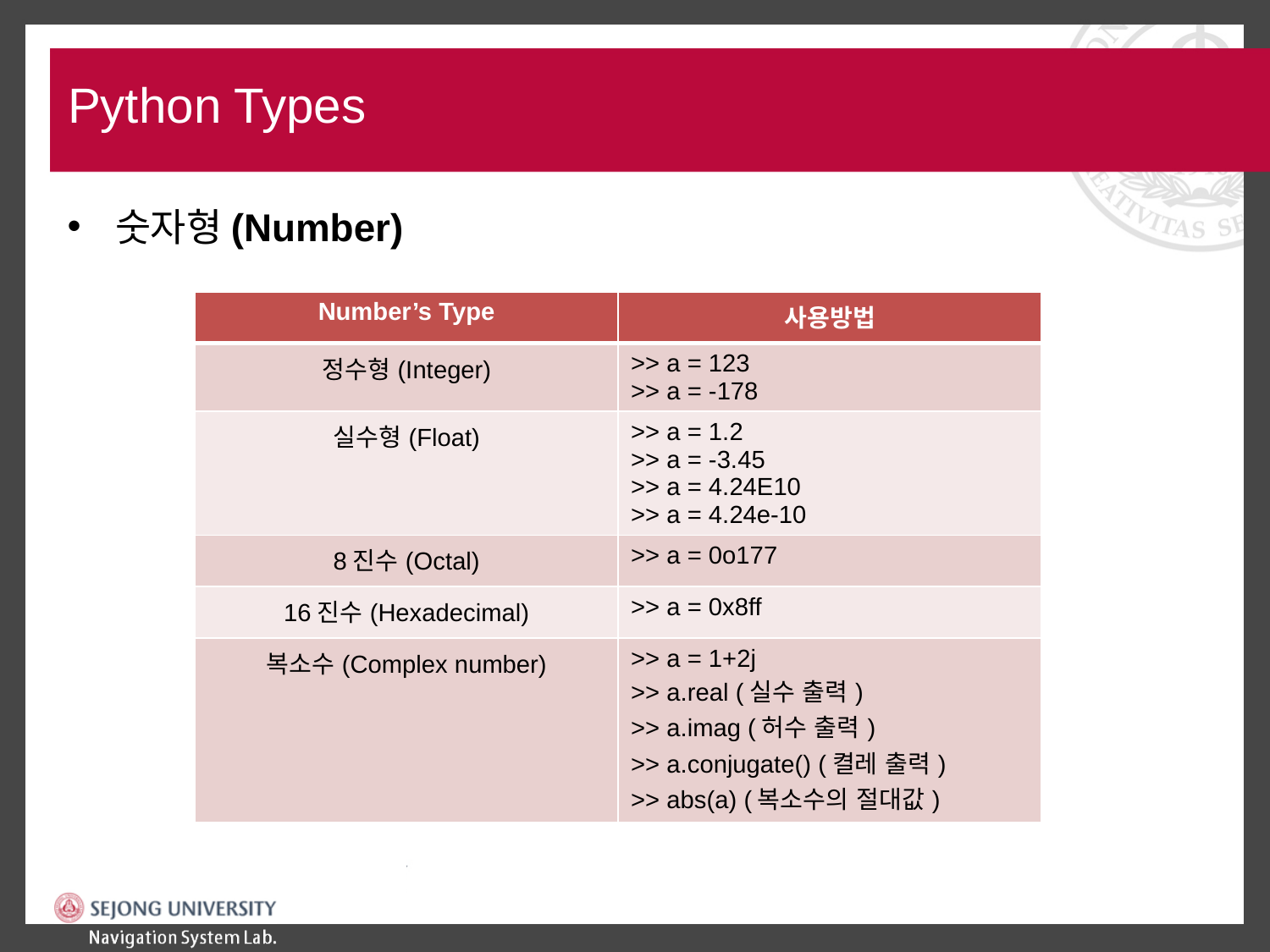

# Python Types
숫자형(Number)

| Number’s Type | 사용방법 |
| --- | --- |
| 정수형(Integer) | >> a = 123 >> a = -178 |
| 실수형(Float) | >> a = 1.2 >> a = -3.45 >> a = 4.24E10 >> a = 4.24e-10 |
| 8진수(Octal) | >> a = 0o177 |
| 16진수(Hexadecimal) | >> a = 0x8ff |
| 복소수(Complex number) | >> a = 1+2j >> a.real (실수 출력) >> a.imag (허수 출력) >> a.conjugate() (켤레 출력) >> abs(a) (복소수의 절대값) |